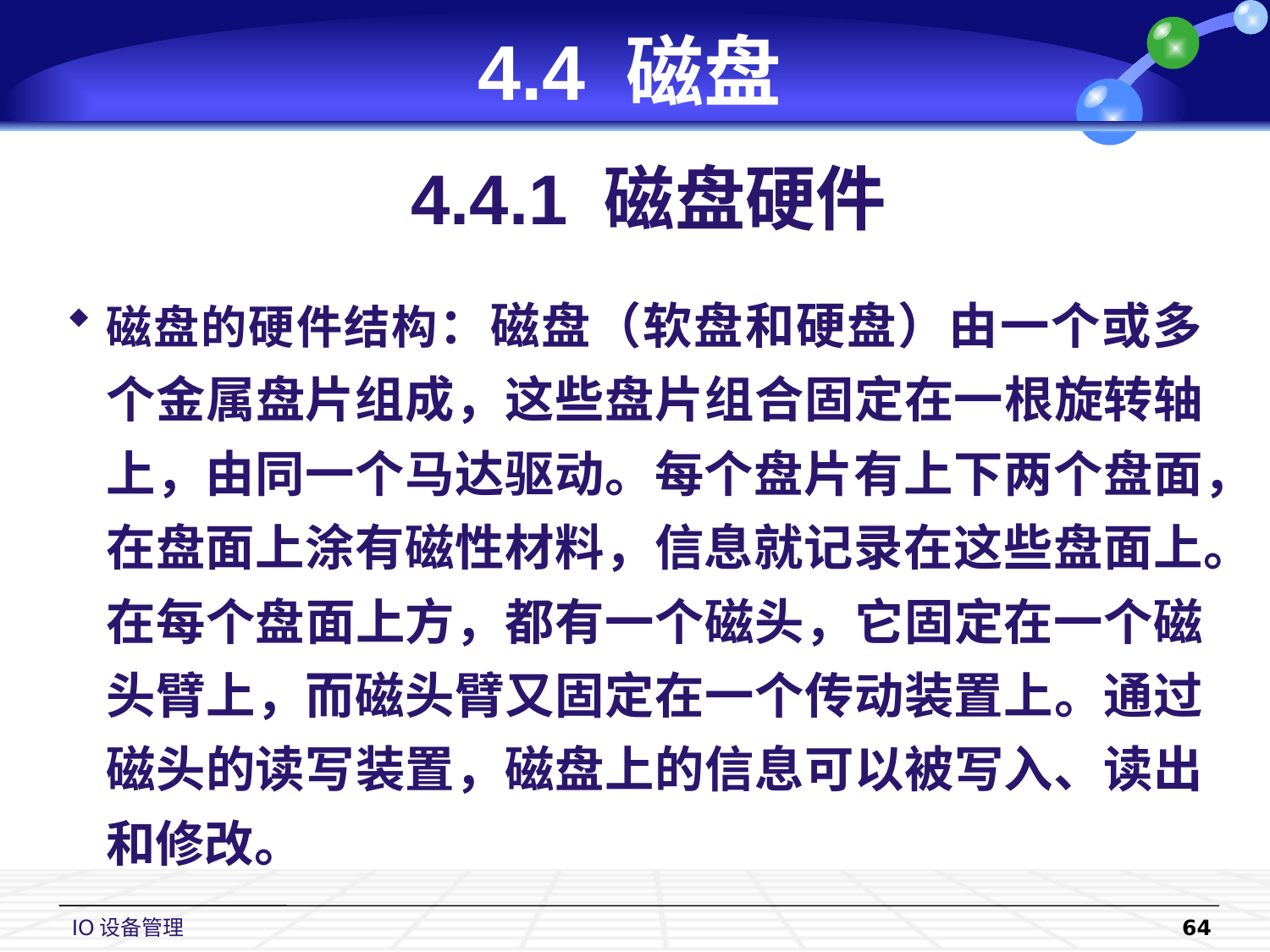

# 4.4 磁盘
4.4.1 磁盘硬件
磁盘的硬件结构：磁盘（软盘和硬盘）由一个或多个金属盘片组成，这些盘片组合固定在一根旋转轴上，由同一个马达驱动。每个盘片有上下两个盘面，在盘面上涂有磁性材料，信息就记录在这些盘面上。在每个盘面上方，都有一个磁头，它固定在一个磁头臂上，而磁头臂又固定在一个传动装置上。通过磁头的读写装置，磁盘上的信息可以被写入、读出和修改。
IO设备管理
64